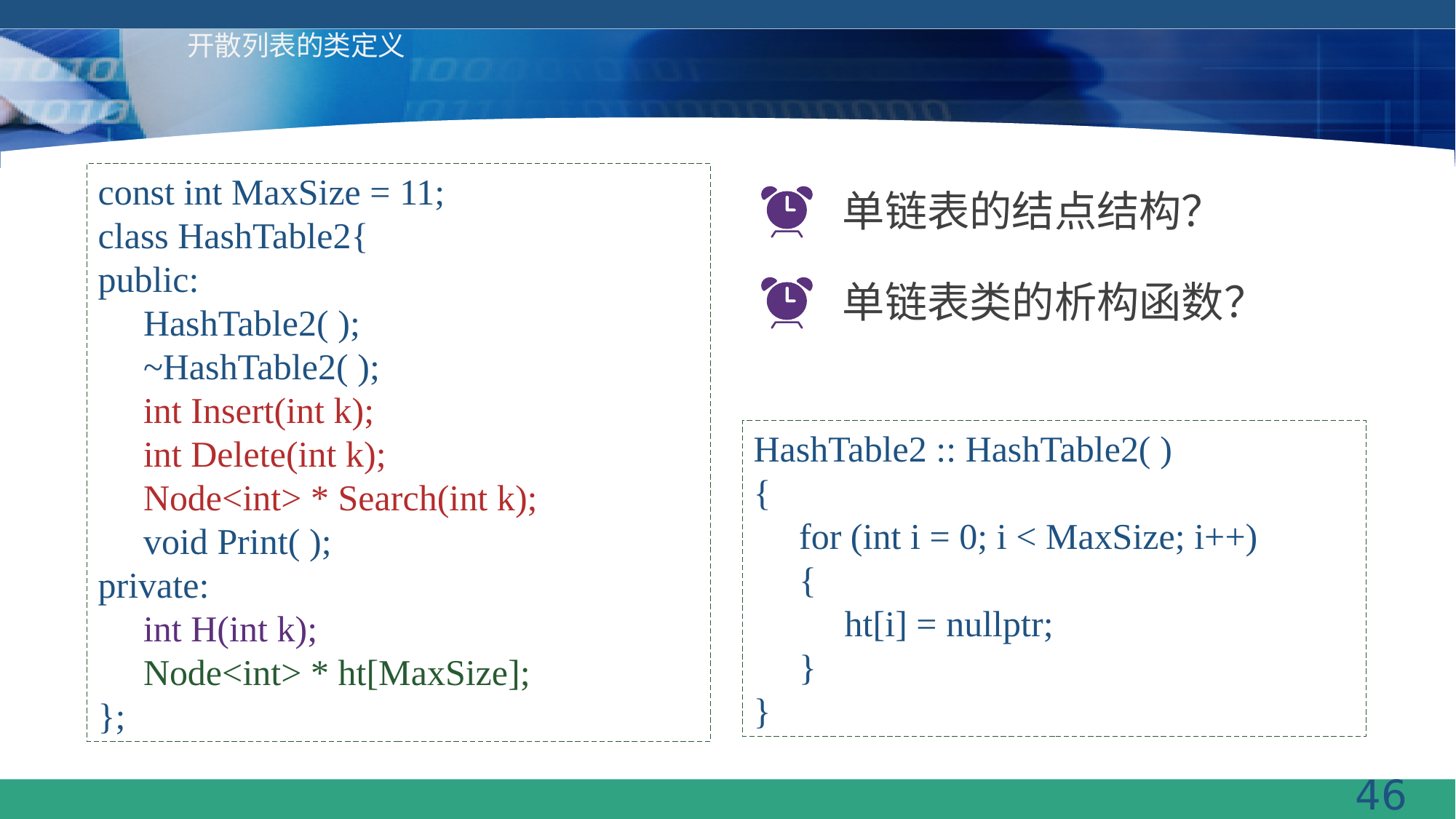

# 开散列表的类定义
const int MaxSize = 11;
class HashTable2{
public:
     HashTable2( );
     ~HashTable2( );
     int Insert(int k);
     int Delete(int k);
     Node<int> * Search(int k);
     void Print( );
private:
     int H(int k);
     Node<int> * ht[MaxSize];
};
单链表的结点结构？

单链表类的析构函数？

HashTable2 :: HashTable2( )
{
     for (int i = 0; i < MaxSize; i++)
     {
          ht[i] = nullptr;
     }
}